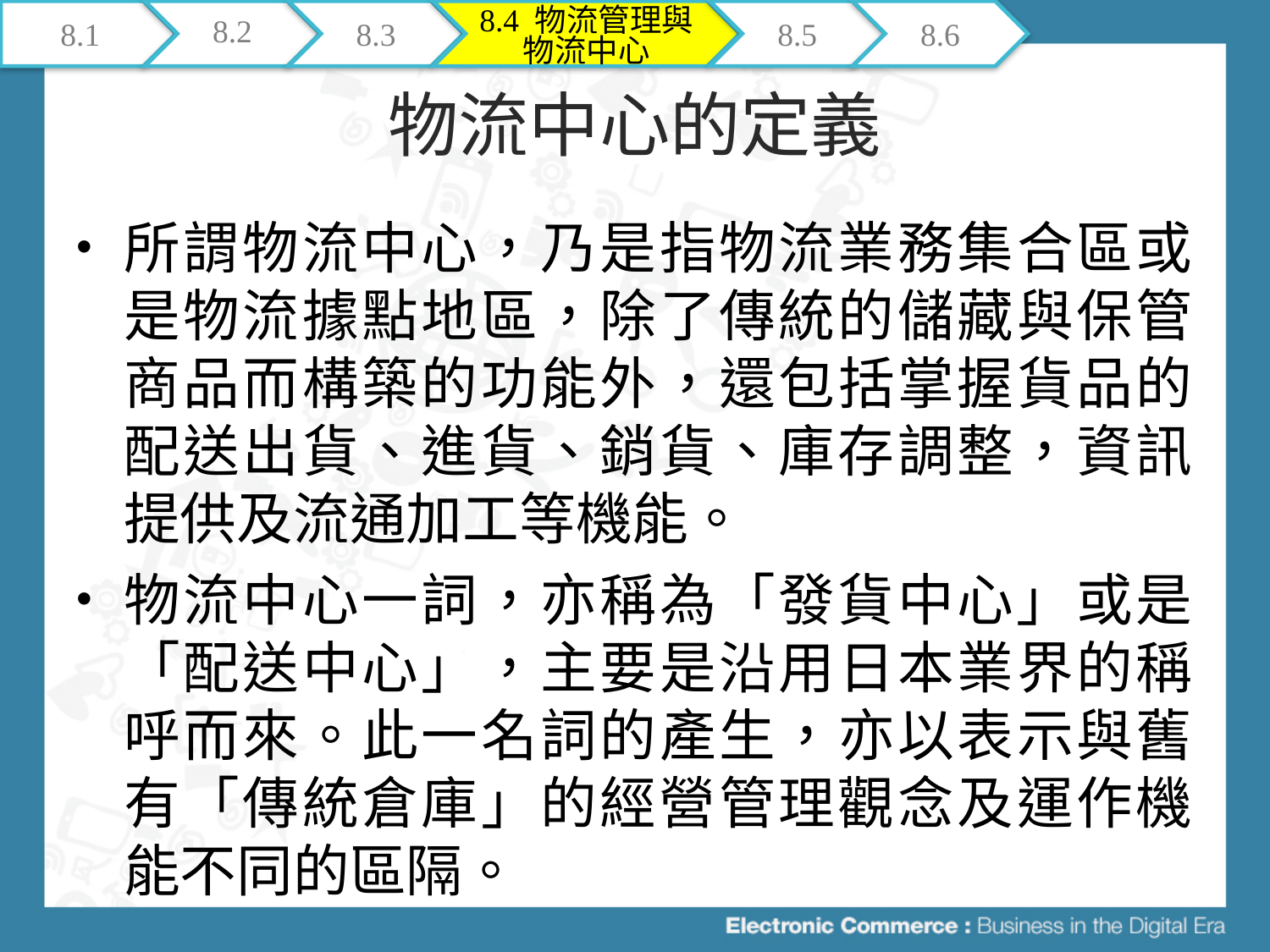

8.1
8.2
8.3
8.4 物流管理與物流中心
8.5
8.6
# 物流中心的定義
所謂物流中心，乃是指物流業務集合區或是物流據點地區，除了傳統的儲藏與保管商品而構築的功能外，還包括掌握貨品的配送出貨、進貨、銷貨、庫存調整，資訊提供及流通加工等機能。
物流中心一詞，亦稱為「發貨中心」或是「配送中心」，主要是沿用日本業界的稱呼而來。此一名詞的產生，亦以表示與舊有「傳統倉庫」的經營管理觀念及運作機能不同的區隔。